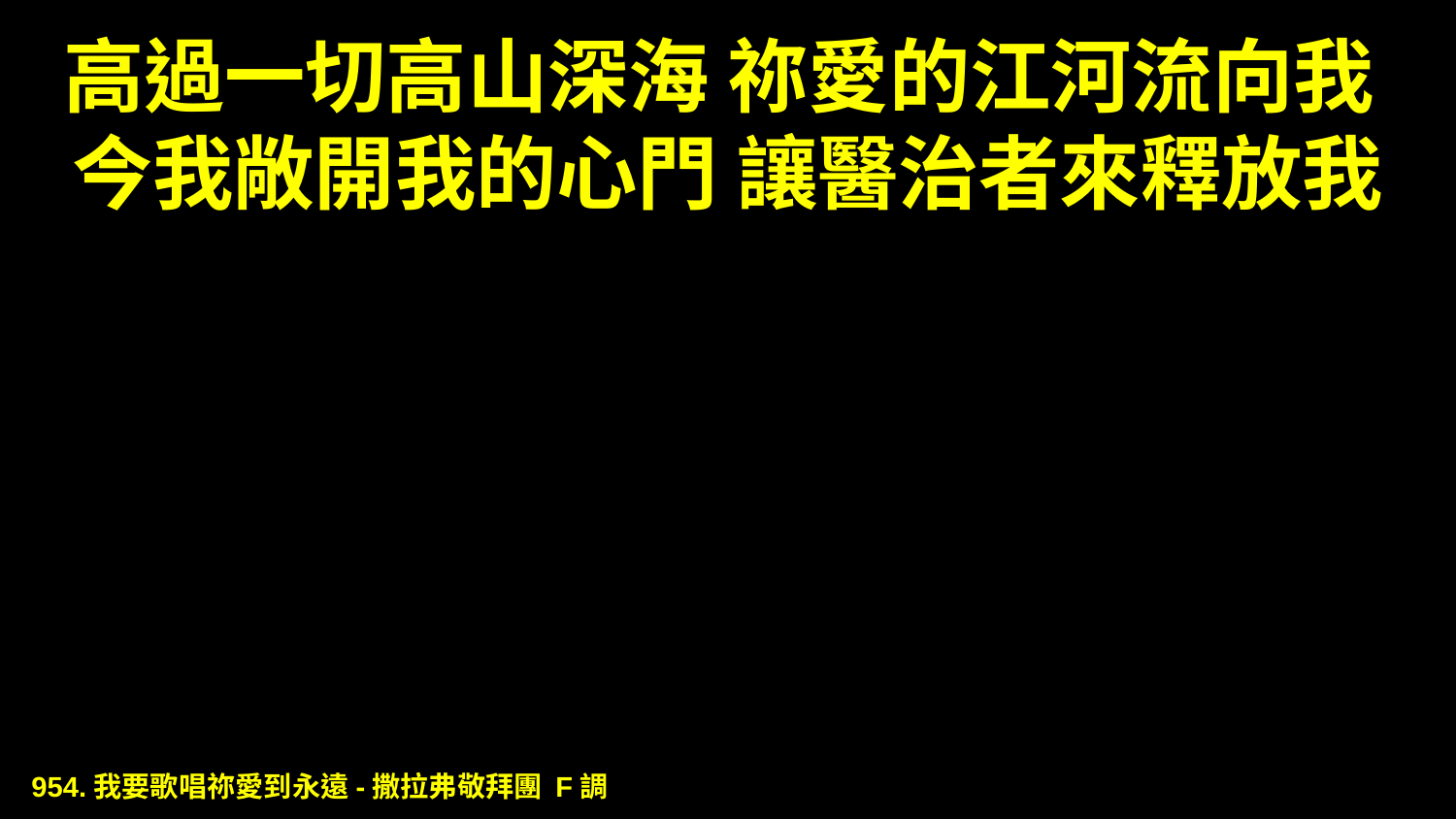

# 高過一切高山深海 祢愛的江河流向我 今我敞開我的心門 讓醫治者來釋放我
954.我要歌唱祢愛到永遠-撒拉弗敬拜團 F調